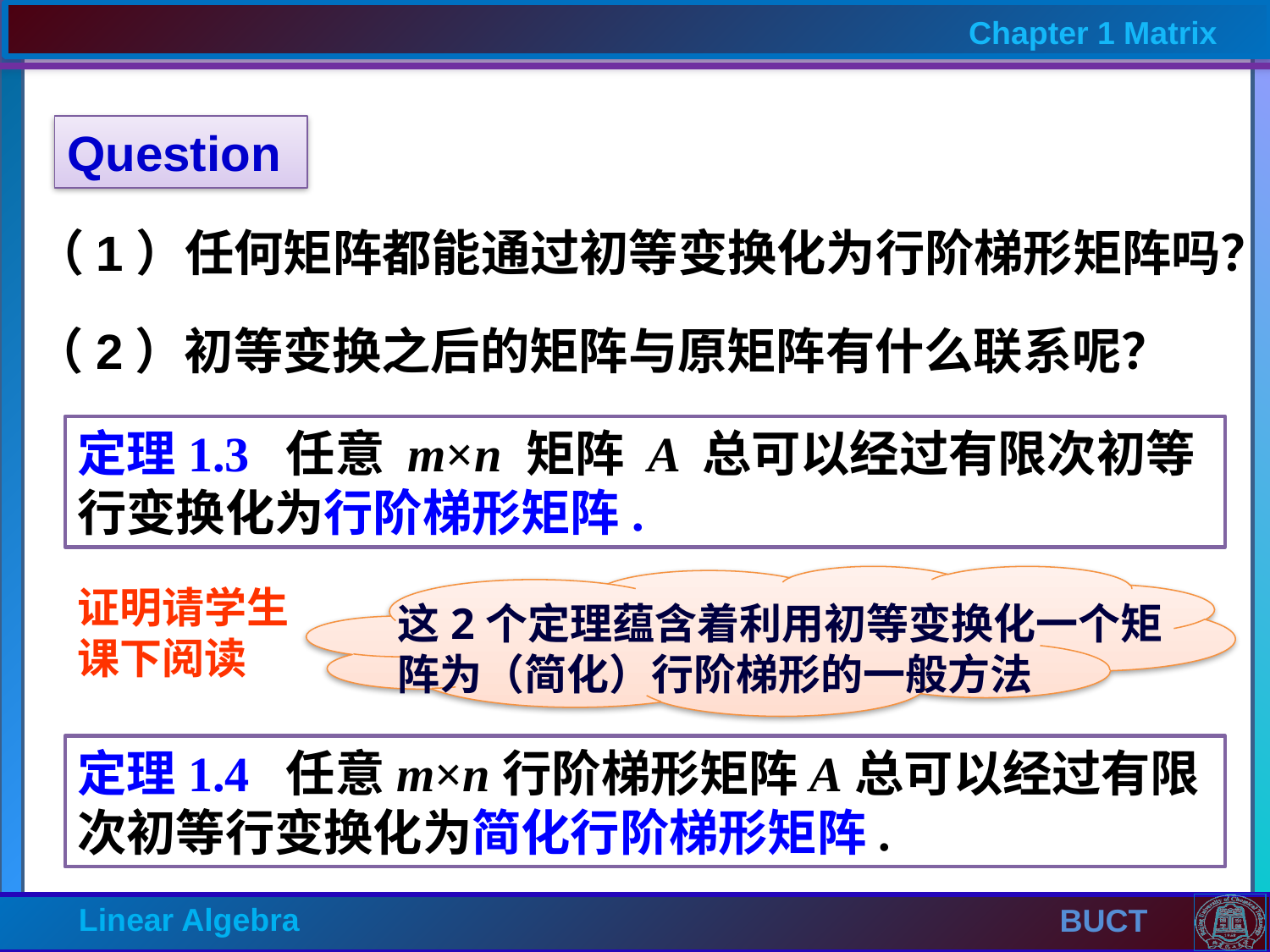

Question
（1）任何矩阵都能通过初等变换化为行阶梯形矩阵吗？
（2）初等变换之后的矩阵与原矩阵有什么联系呢？
定理1.3  任意 m×n 矩阵 A 总可以经过有限次初等行变换化为行阶梯形矩阵.

证明请学生课下阅读
这2个定理蕴含着利用初等变换化一个矩阵为（简化）行阶梯形的一般方法
定理1.4  任意m×n行阶梯形矩阵A总可以经过有限次初等行变换化为简化行阶梯形矩阵.